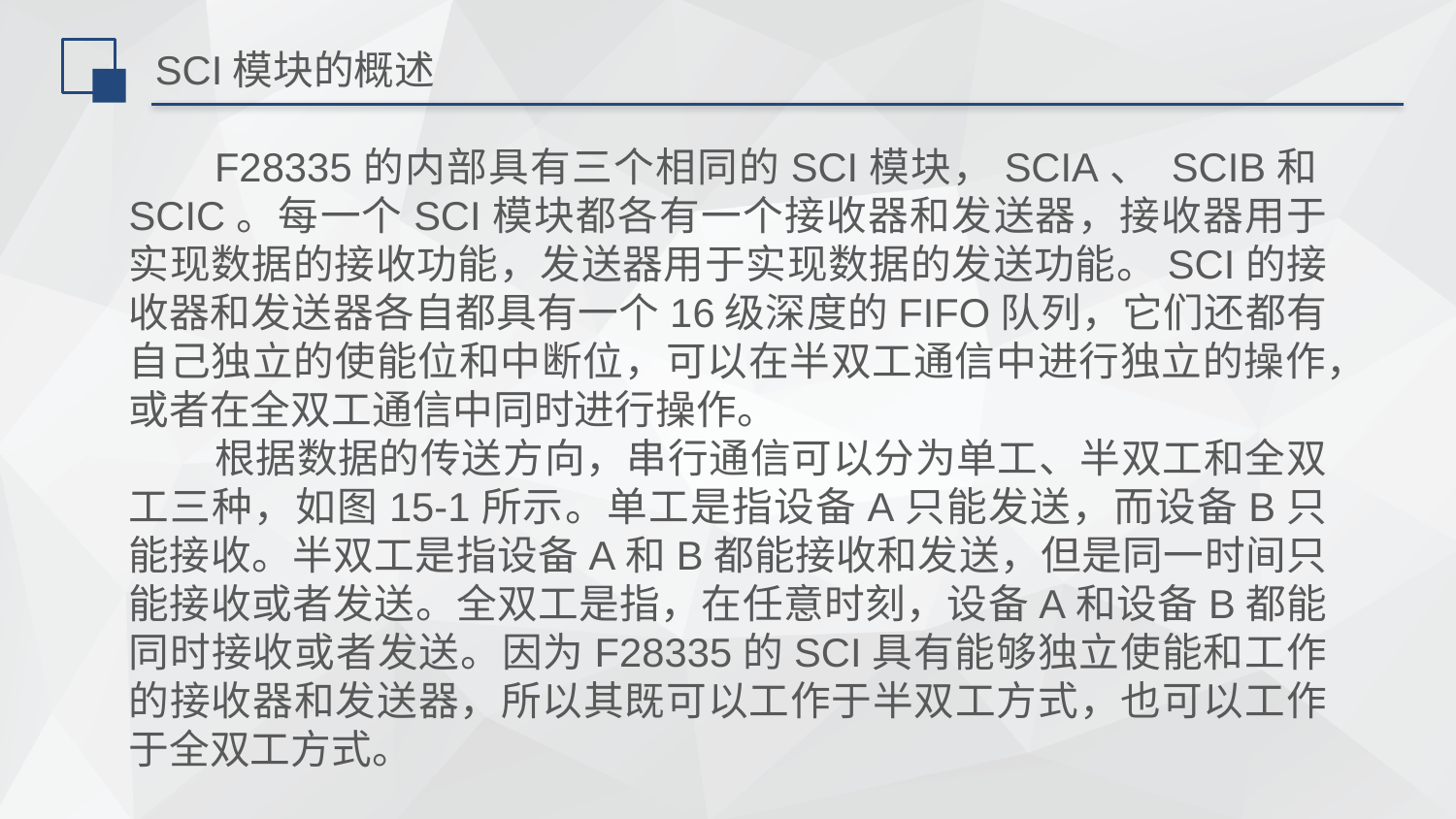

# SCI模块的概述
F28335的内部具有三个相同的SCI模块，SCIA、 SCIB和SCIC。每一个SCI模块都各有一个接收器和发送器，接收器用于实现数据的接收功能，发送器用于实现数据的发送功能。SCI的接收器和发送器各自都具有一个16级深度的FIFO队列，它们还都有自己独立的使能位和中断位，可以在半双工通信中进行独立的操作，或者在全双工通信中同时进行操作。
根据数据的传送方向，串行通信可以分为单工、半双工和全双工三种，如图15-1所示。单工是指设备A只能发送，而设备B只能接收。半双工是指设备A和B都能接收和发送，但是同一时间只能接收或者发送。全双工是指，在任意时刻，设备A和设备B都能同时接收或者发送。因为F28335的SCI具有能够独立使能和工作的接收器和发送器，所以其既可以工作于半双工方式，也可以工作于全双工方式。